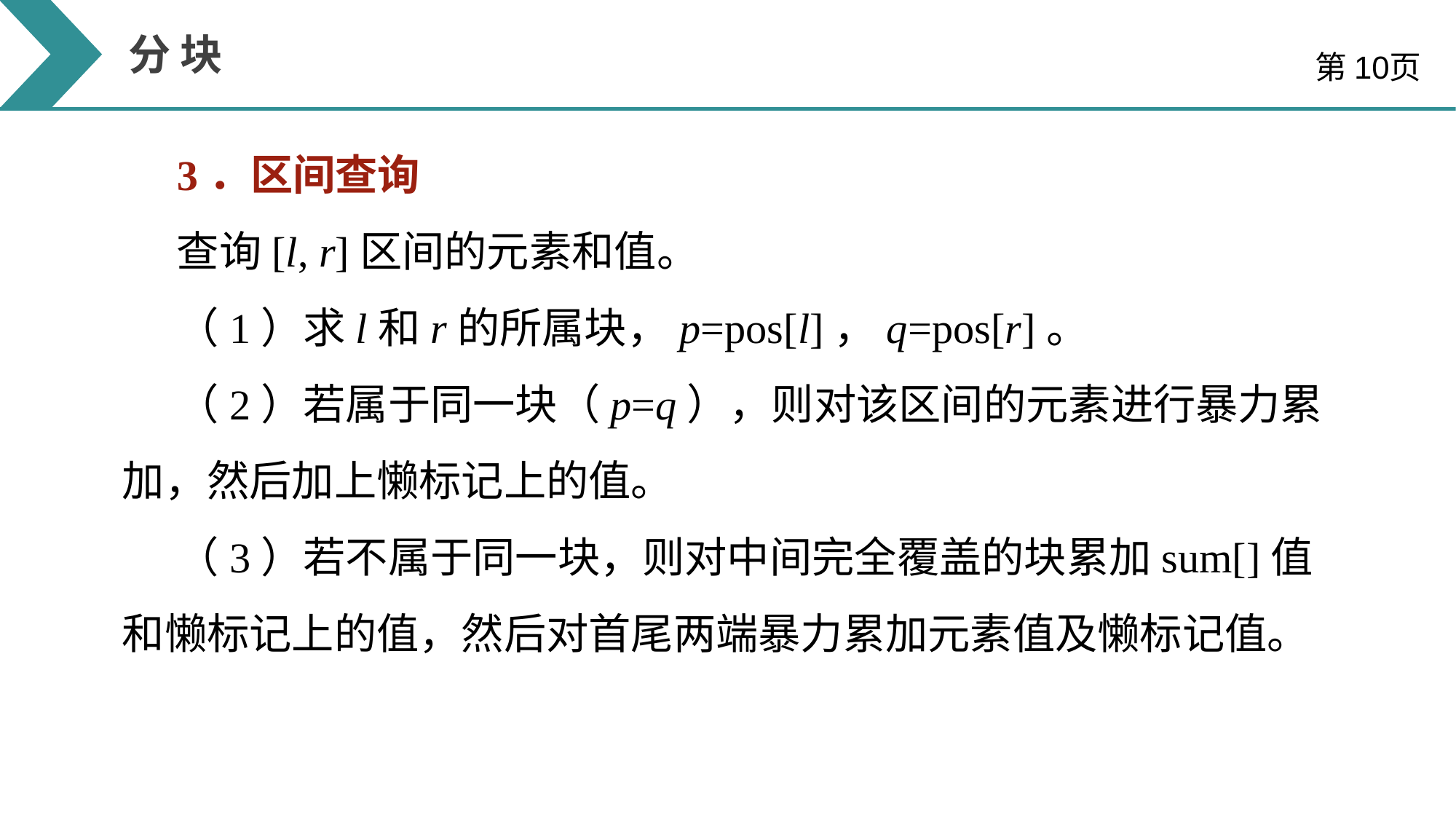

分 块
第10页
3．区间查询
查询[l, r]区间的元素和值。
（1）求l和r的所属块，p=pos[l]，q=pos[r]。
（2）若属于同一块（p=q），则对该区间的元素进行暴力累加，然后加上懒标记上的值。
（3）若不属于同一块，则对中间完全覆盖的块累加sum[]值和懒标记上的值，然后对首尾两端暴力累加元素值及懒标记值。